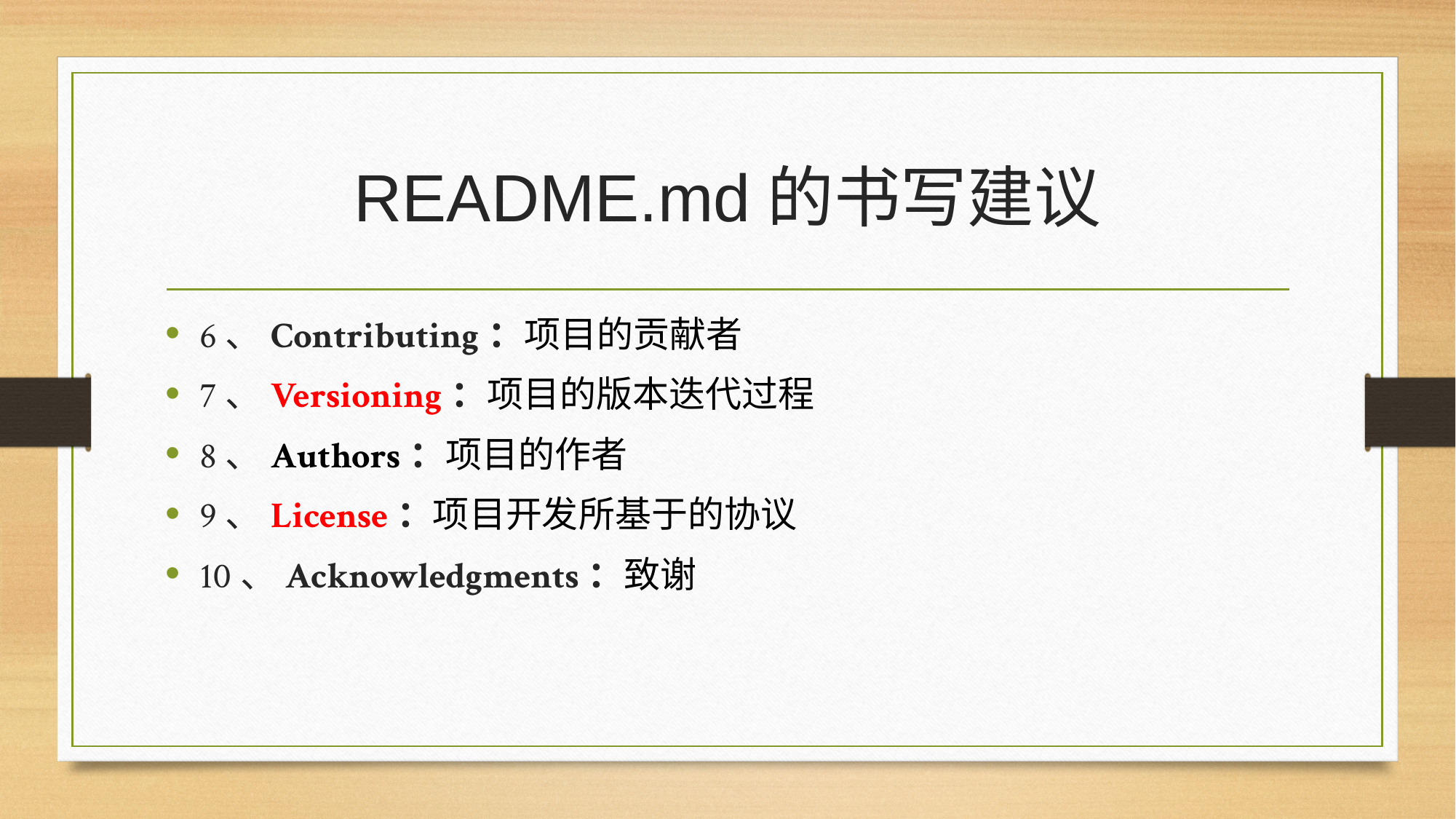

# README.md的书写建议
6、Contributing：项目的贡献者
7、Versioning：项目的版本迭代过程
8、Authors：项目的作者
9、License：项目开发所基于的协议
10、Acknowledgments：致谢